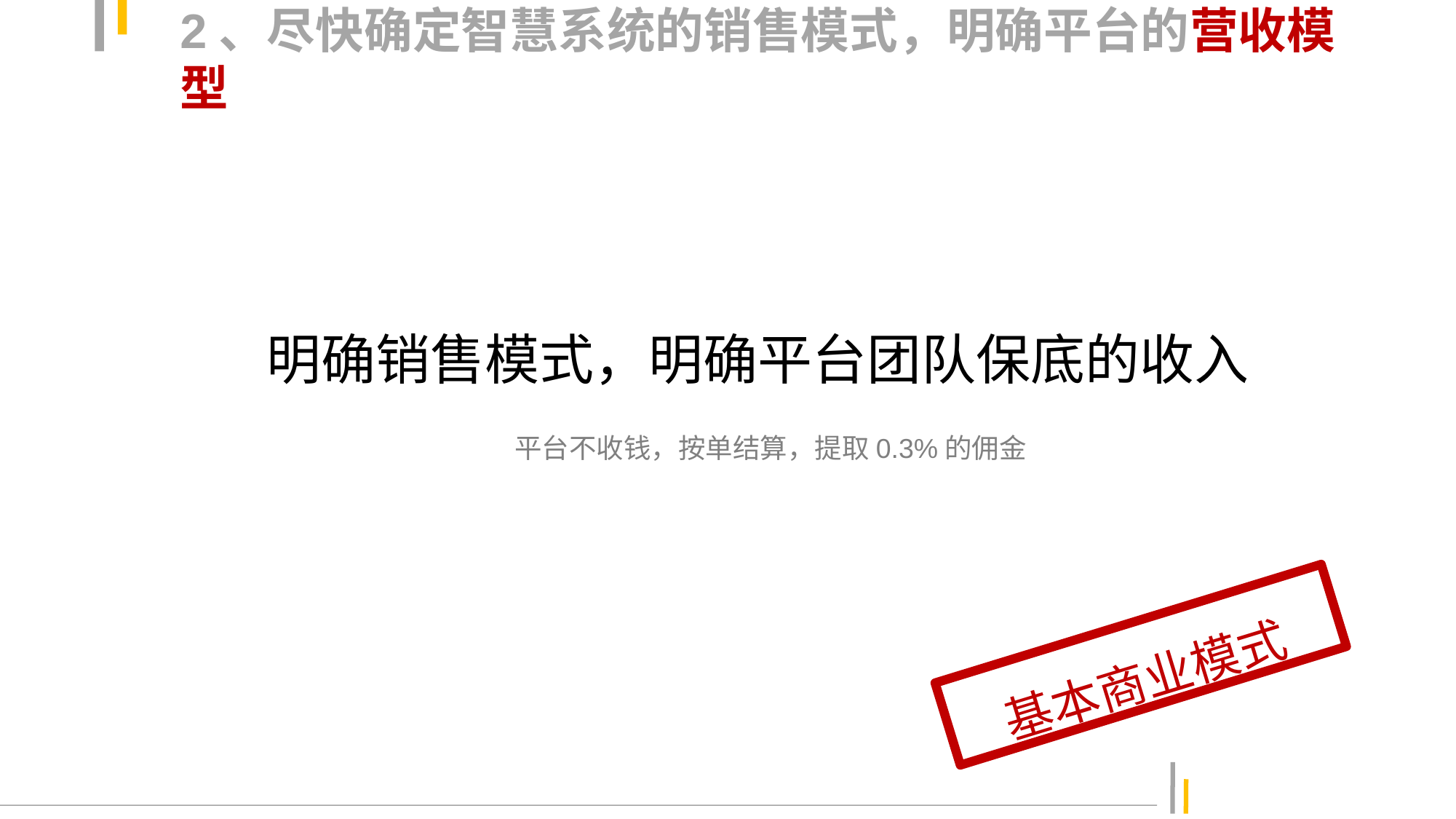

2、尽快确定智慧系统的销售模式，明确平台的营收模型
明确销售模式，明确平台团队保底的收入
平台不收钱，按单结算，提取0.3%的佣金
基本商业模式